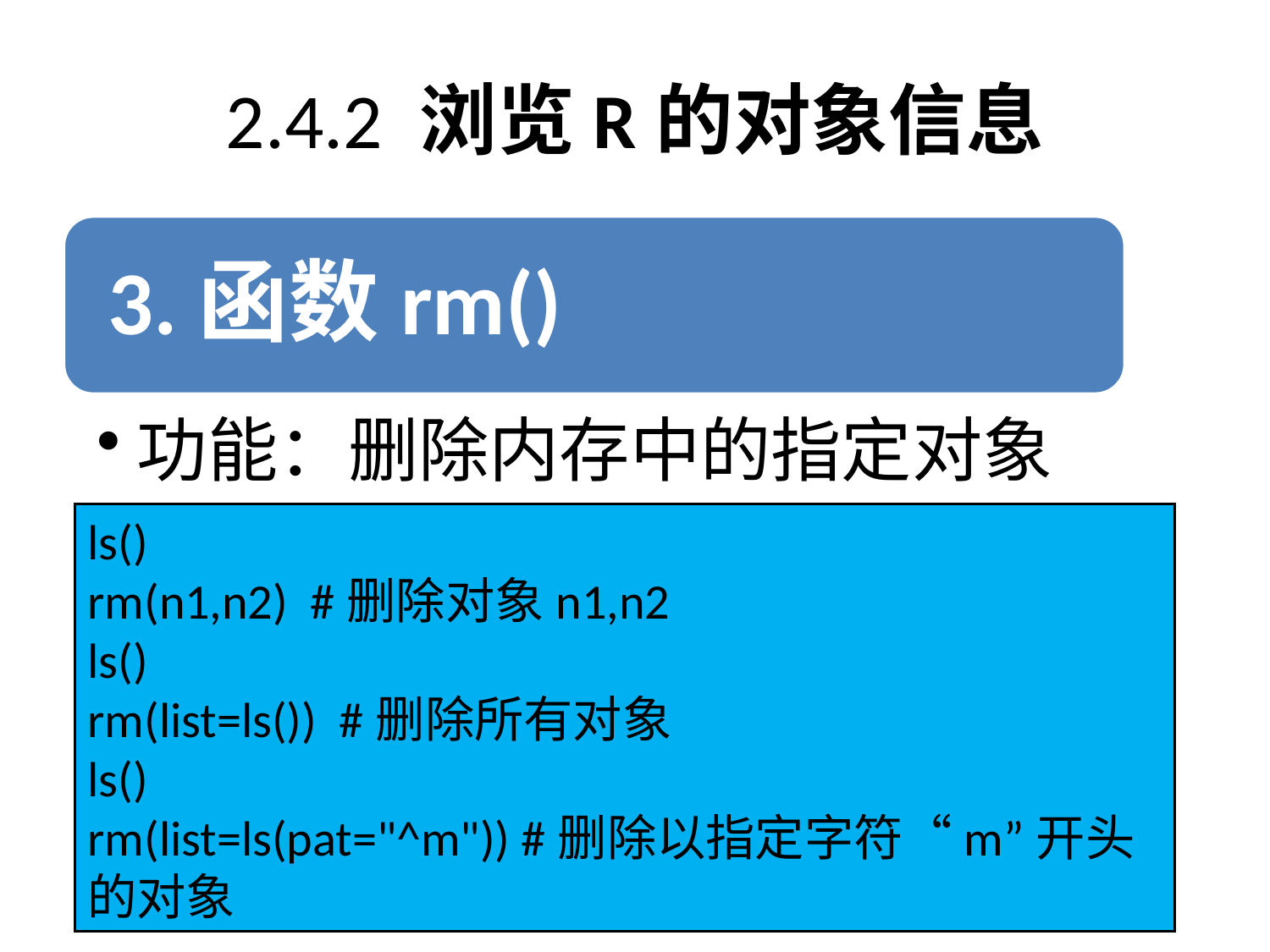

# 2.4.2 浏览R的对象信息
3.函数rm()
功能：删除内存中的指定对象
ls()
rm(n1,n2)  #删除对象n1,n2
ls()
rm(list=ls())  #删除所有对象
ls()
rm(list=ls(pat="^m")) #删除以指定字符“m”开头的对象